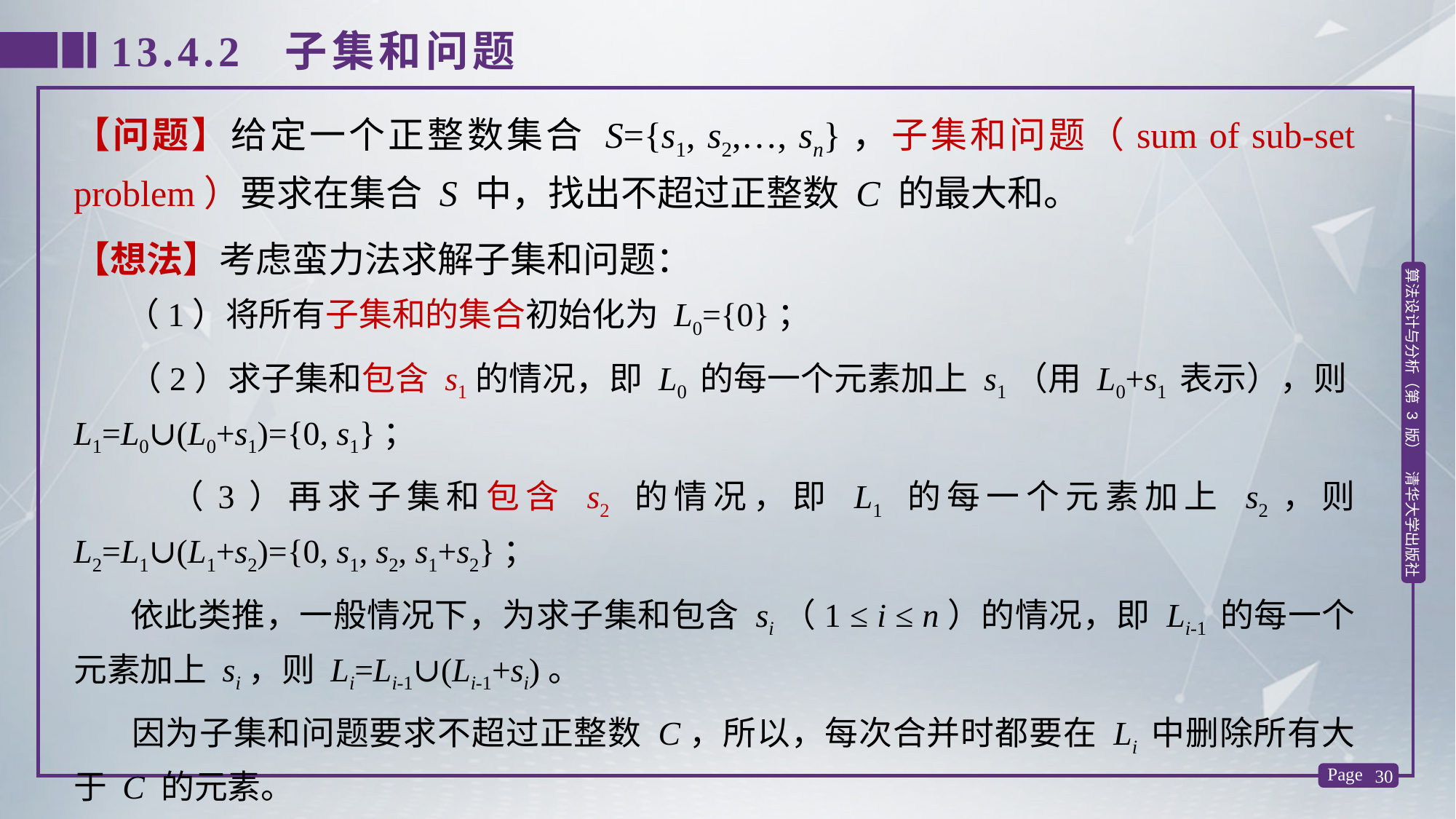

13.4.2  子集和问题
【问题】给定一个正整数集合 S={s1, s2,…, sn}，子集和问题（sum of sub-set problem）要求在集合 S 中，找出不超过正整数 C 的最大和。
【想法】考虑蛮力法求解子集和问题：
      （1）将所有子集和的集合初始化为 L0={0}；
      （2）求子集和包含 s1的情况，即 L0 的每一个元素加上 s1（用 L0+s1 表示），则L1=L0∪(L0+s1)={0, s1}；
      （3）再求子集和包含 s2 的情况，即 L1 的每一个元素加上 s2，则 L2=L1∪(L1+s2)={0, s1, s2, s1+s2}；
      依此类推，一般情况下，为求子集和包含 si（1 ≤ i ≤ n）的情况，即 Li-1 的每一个元素加上 si，则 Li=Li-1∪(Li-1+si)。
      因为子集和问题要求不超过正整数 C，所以，每次合并时都要在 Li 中删除所有大于 C 的元素。